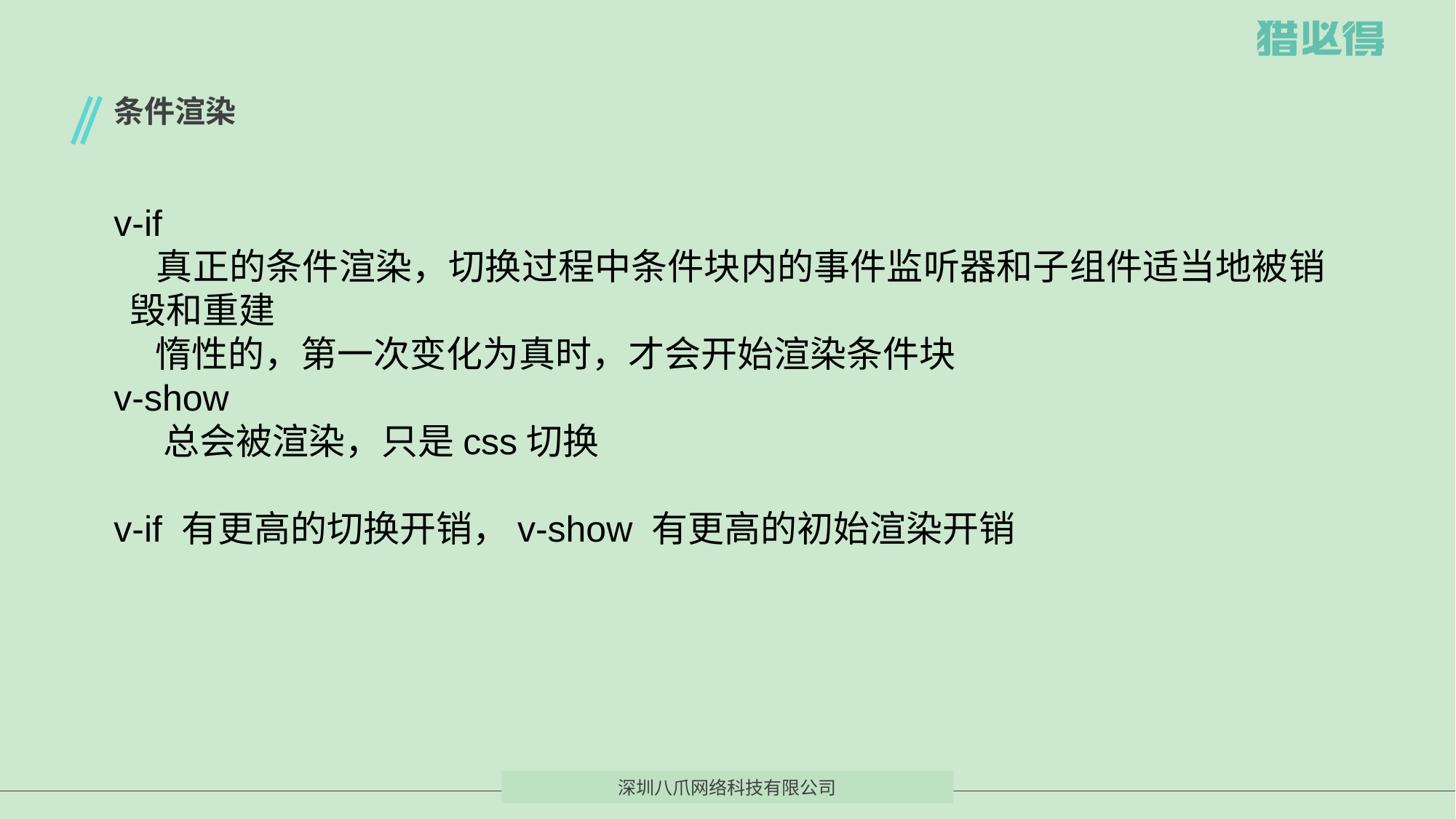

# 条件渲染
v-if
    真正的条件渲染，切换过程中条件块内的事件监听器和子组件适当地被销     毁和重建
    惰性的，第一次变化为真时，才会开始渲染条件块
v-show
    总会被渲染，只是css切换

v-if 有更高的切换开销，v-show 有更高的初始渲染开销